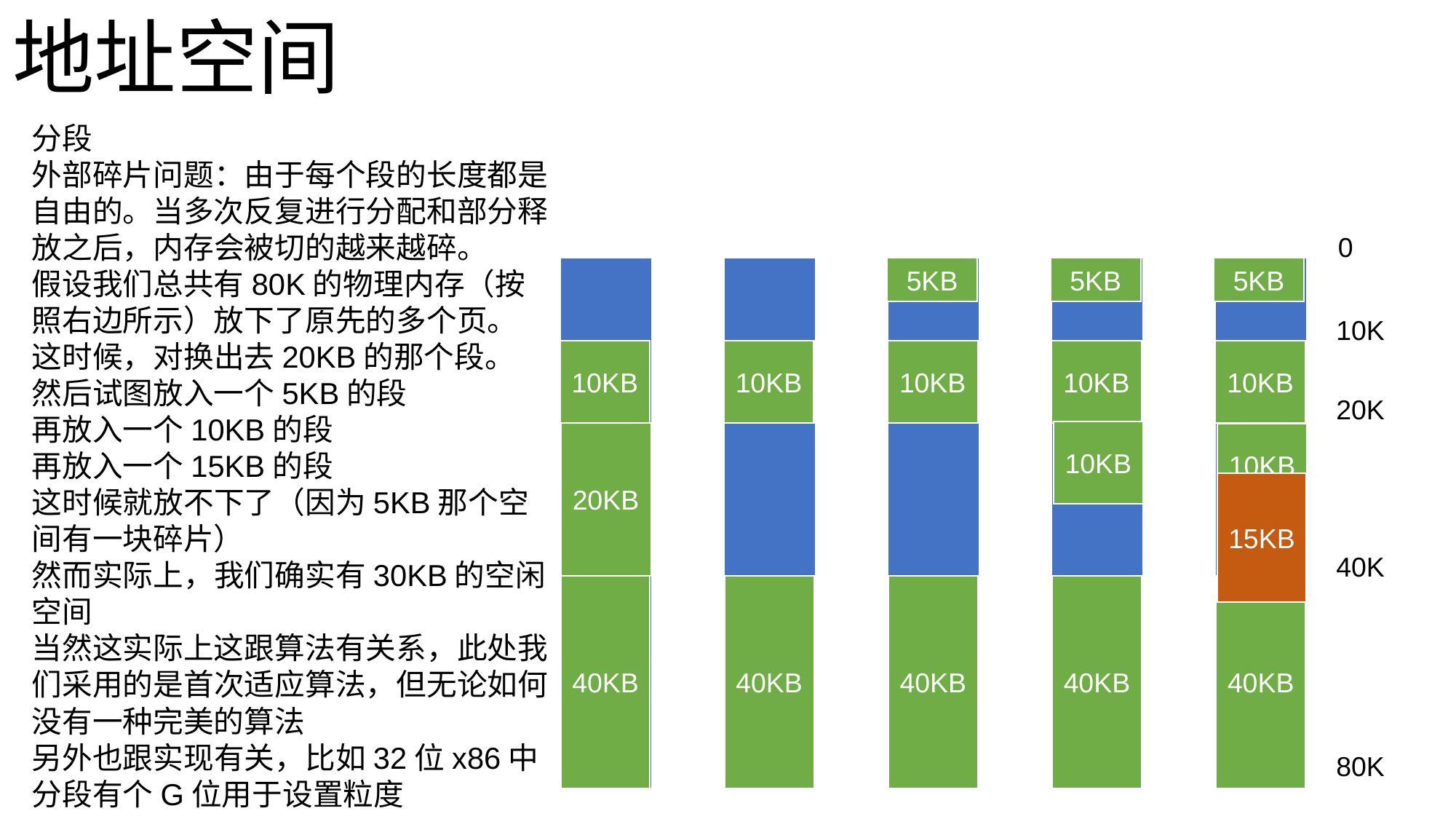

地址空间
分段
外部碎片问题：由于每个段的长度都是自由的。当多次反复进行分配和部分释放之后，内存会被切的越来越碎。
假设我们总共有80K的物理内存（按照右边所示）放下了原先的多个页。
这时候，对换出去20KB的那个段。
然后试图放入一个5KB的段
再放入一个10KB的段
再放入一个15KB的段
这时候就放不下了（因为5KB那个空间有一块碎片）
然而实际上，我们确实有30KB的空闲空间
当然这实际上这跟算法有关系，此处我们采用的是首次适应算法，但无论如何没有一种完美的算法
另外也跟实现有关，比如32位x86中分段有个G位用于设置粒度
0
5KB
5KB

5KB

10K
10KB
10KB
10KB
10KB
10KB
20K
10KB
20KB
10KB
15KB
40K
40KB
40KB
40KB
40KB
40KB
80K